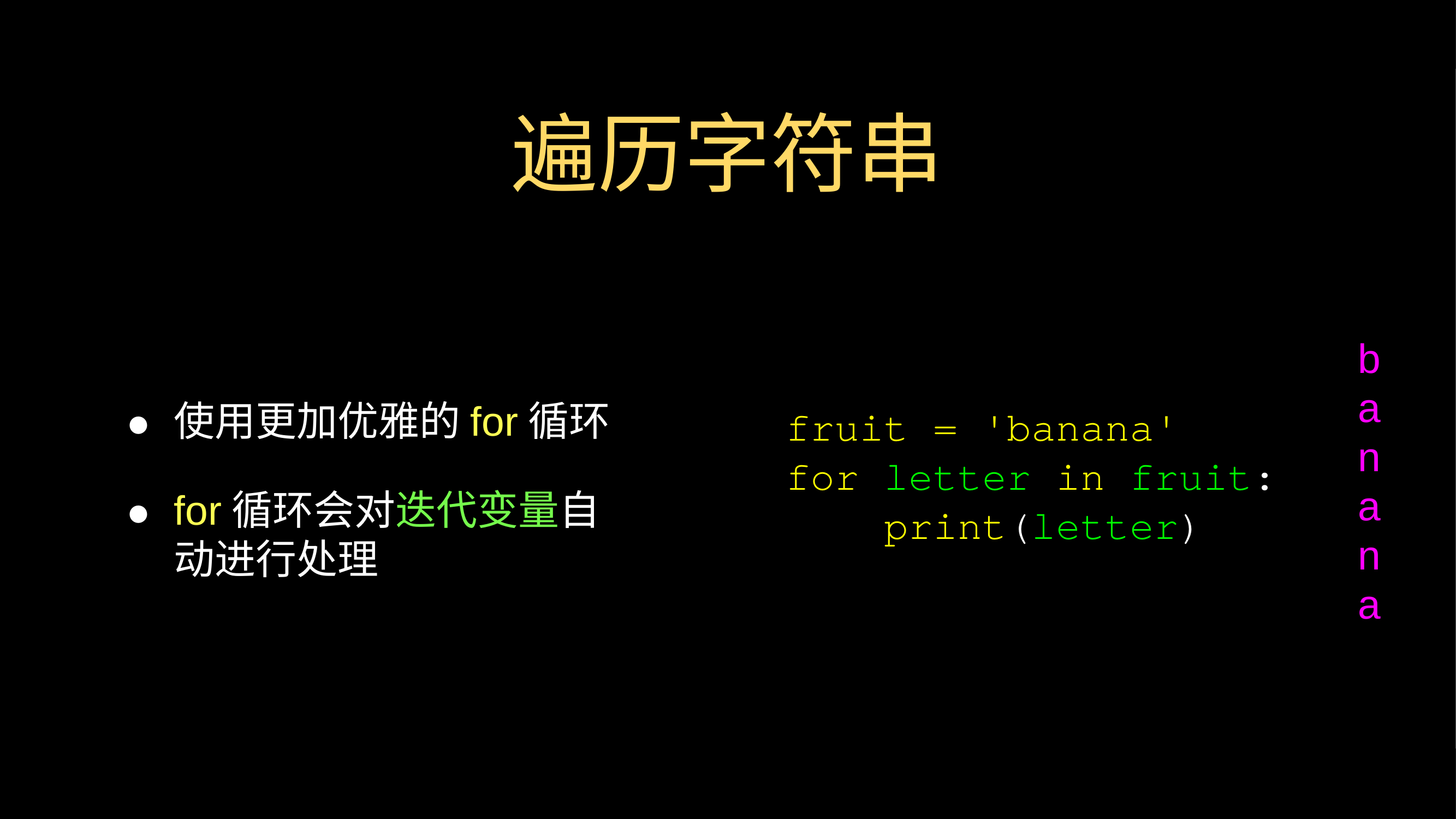

# 遍历字符串
使用更加优雅的for循环
for循环会对迭代变量自动进行处理
b
a
n
a
n
a
fruit = 'banana'
for letter in fruit:
    print(letter)